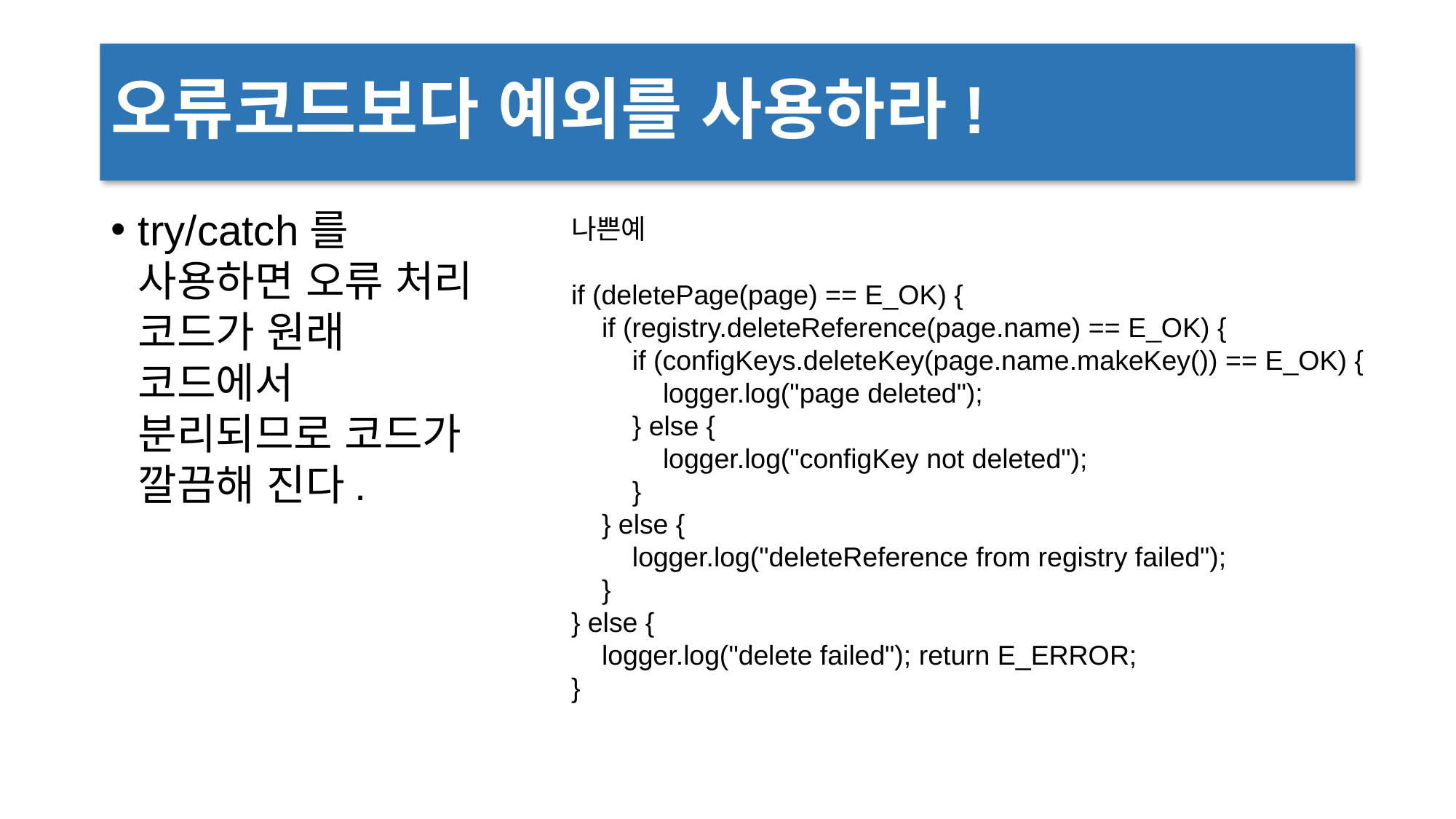

# 오류코드보다 예외를 사용하라!
try/catch를 사용하면 오류 처리 코드가 원래 코드에서 분리되므로 코드가 깔끔해 진다.
나쁜예

if (deletePage(page) == E_OK) {
    if (registry.deleteReference(page.name) == E_OK) {
        if (configKeys.deleteKey(page.name.makeKey()) == E_OK) {
            logger.log("page deleted");
        } else {
            logger.log("configKey not deleted");
        }
    } else {
        logger.log("deleteReference from registry failed");
    }
} else {
    logger.log("delete failed"); return E_ERROR;
}